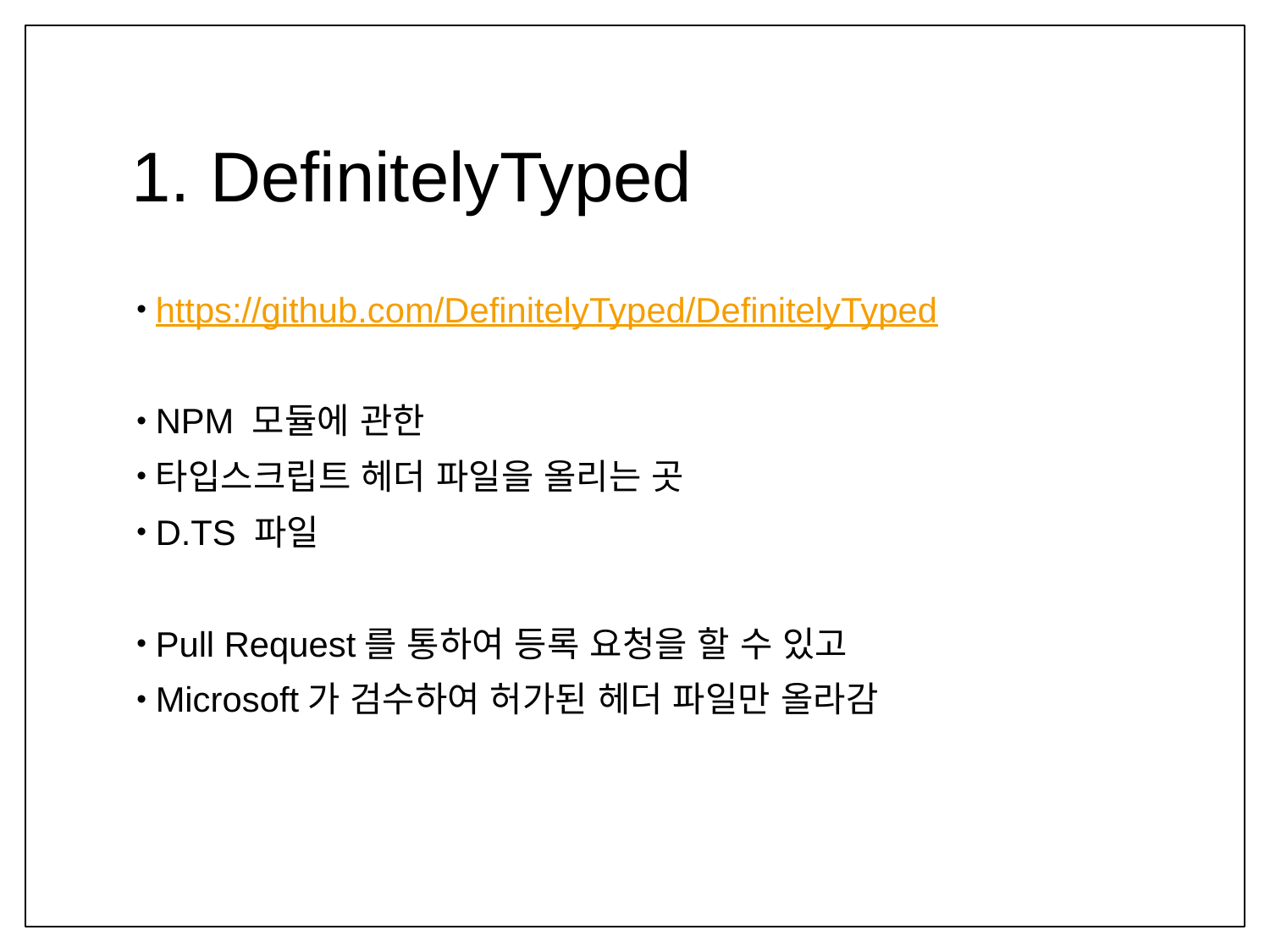

# 1. DefinitelyTyped
https://github.com/DefinitelyTyped/DefinitelyTyped

NPM 모듈에 관한
타입스크립트 헤더 파일을 올리는 곳
D.TS 파일

Pull Request를 통하여 등록 요청을 할 수 있고
Microsoft가 검수하여 허가된 헤더 파일만 올라감